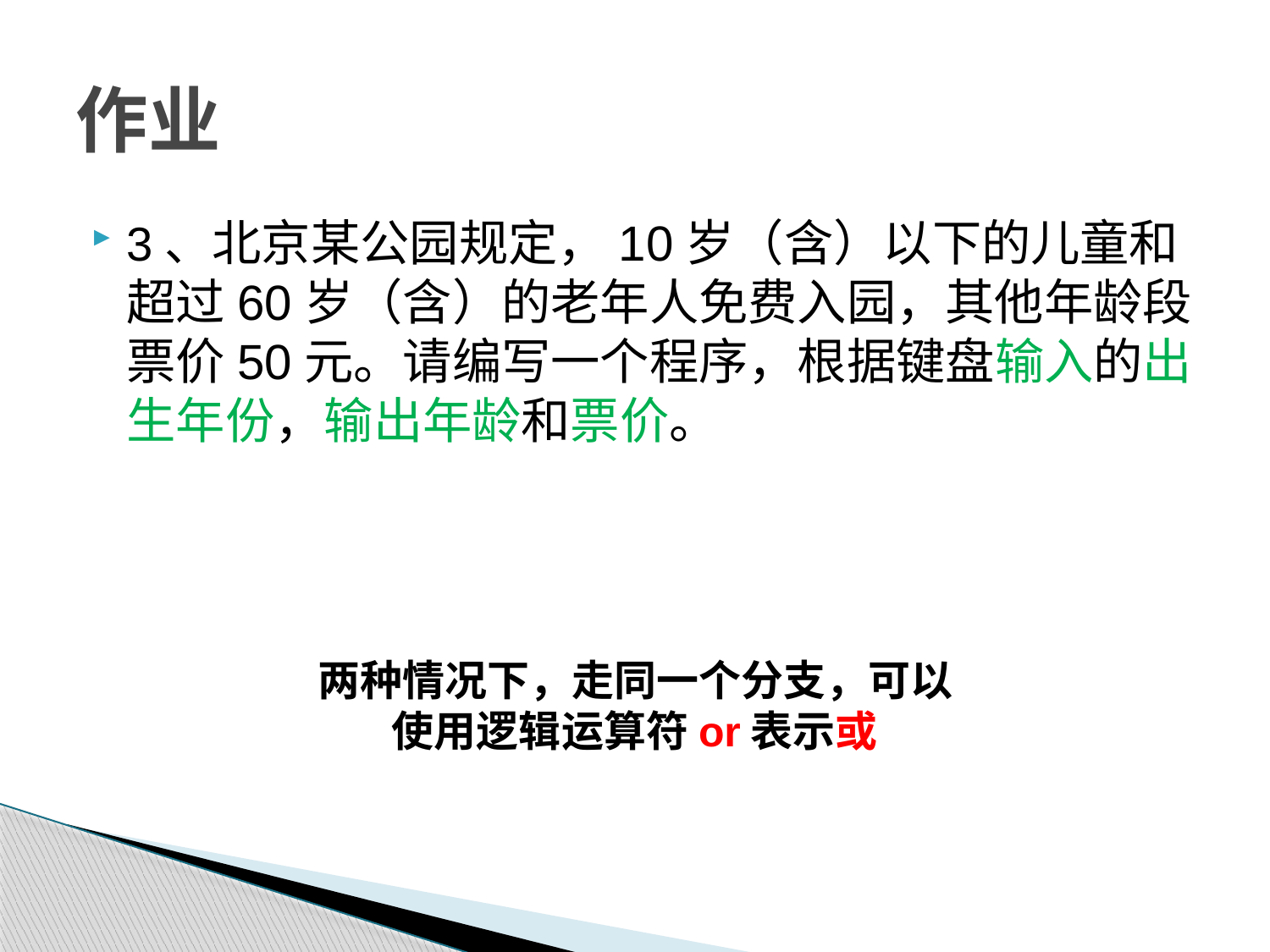

# 作业
3、北京某公园规定，10岁（含）以下的儿童和超过60岁（含）的老年人免费入园，其他年龄段票价50元。请编写一个程序，根据键盘输入的出生年份，输出年龄和票价。
两种情况下，走同一个分支，可以
使用逻辑运算符or表示或